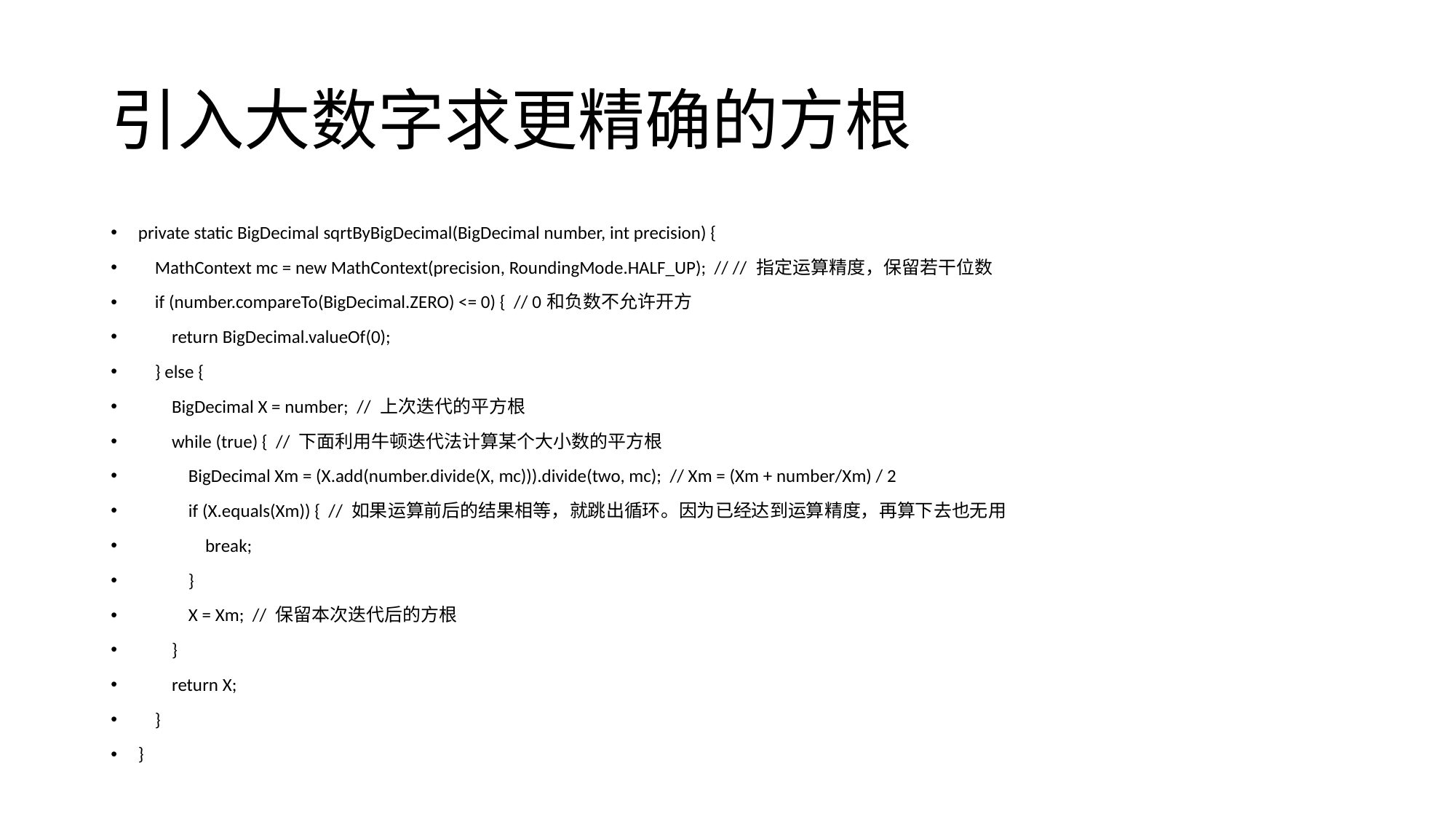

# 引入大数字求更精确的方根
private static BigDecimal sqrtByBigDecimal(BigDecimal number, int precision) {
    MathContext mc = new MathContext(precision, RoundingMode.HALF_UP);  // // 指定运算精度，保留若干位数
    if (number.compareTo(BigDecimal.ZERO) <= 0) {  // 0和负数不允许开方
        return BigDecimal.valueOf(0);
    } else {
        BigDecimal X = number;  // 上次迭代的平方根
        while (true) {  // 下面利用牛顿迭代法计算某个大小数的平方根
            BigDecimal Xm = (X.add(number.divide(X, mc))).divide(two, mc);  // Xm = (Xm + number/Xm) / 2
            if (X.equals(Xm)) {  // 如果运算前后的结果相等，就跳出循环。因为已经达到运算精度，再算下去也无用
                break;
            }
            X = Xm;  // 保留本次迭代后的方根
        }
        return X;
    }
}